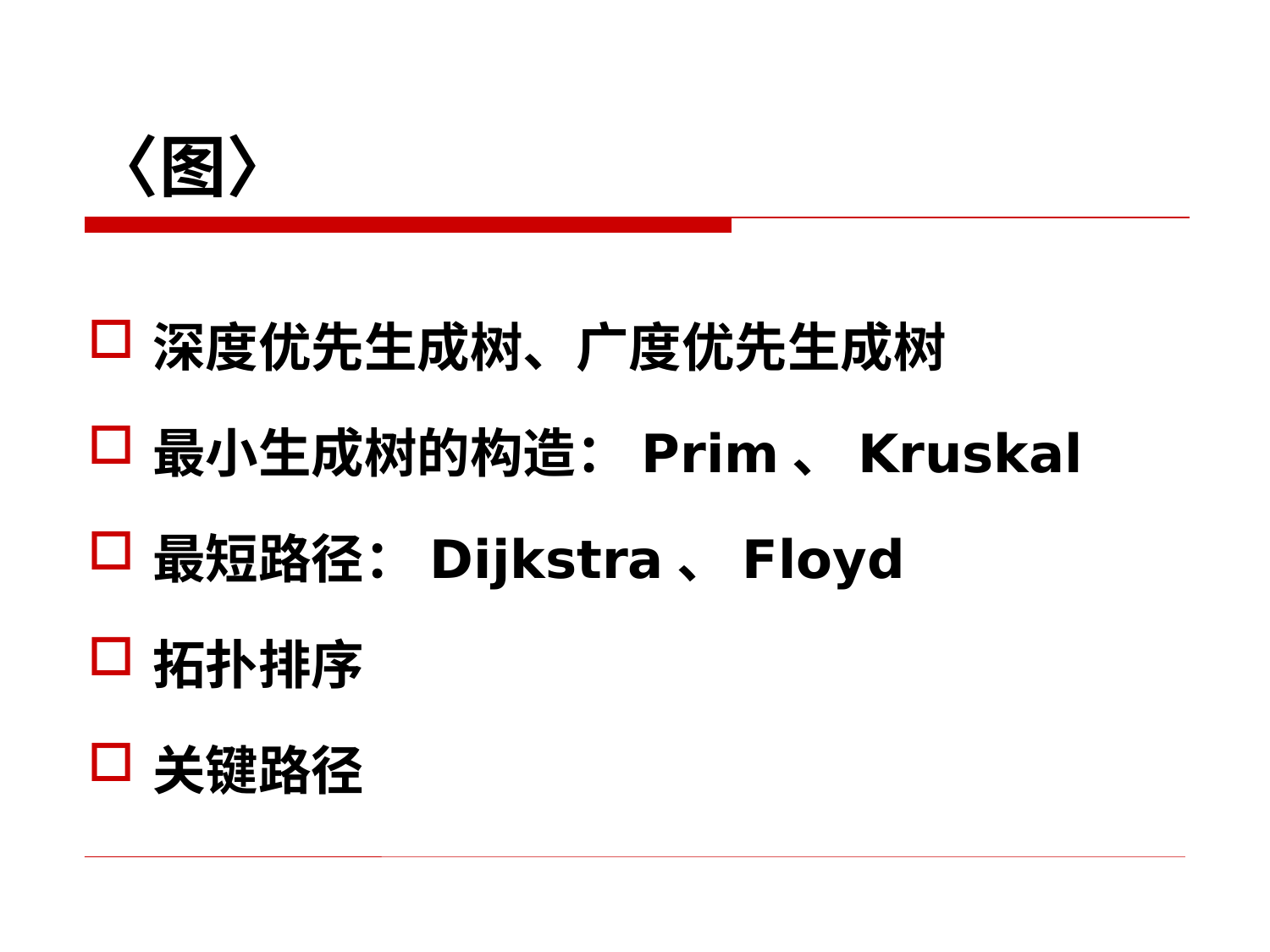

# 〈图〉
深度优先生成树、广度优先生成树
最小生成树的构造：Prim、Kruskal
最短路径：Dijkstra、Floyd
拓扑排序
关键路径